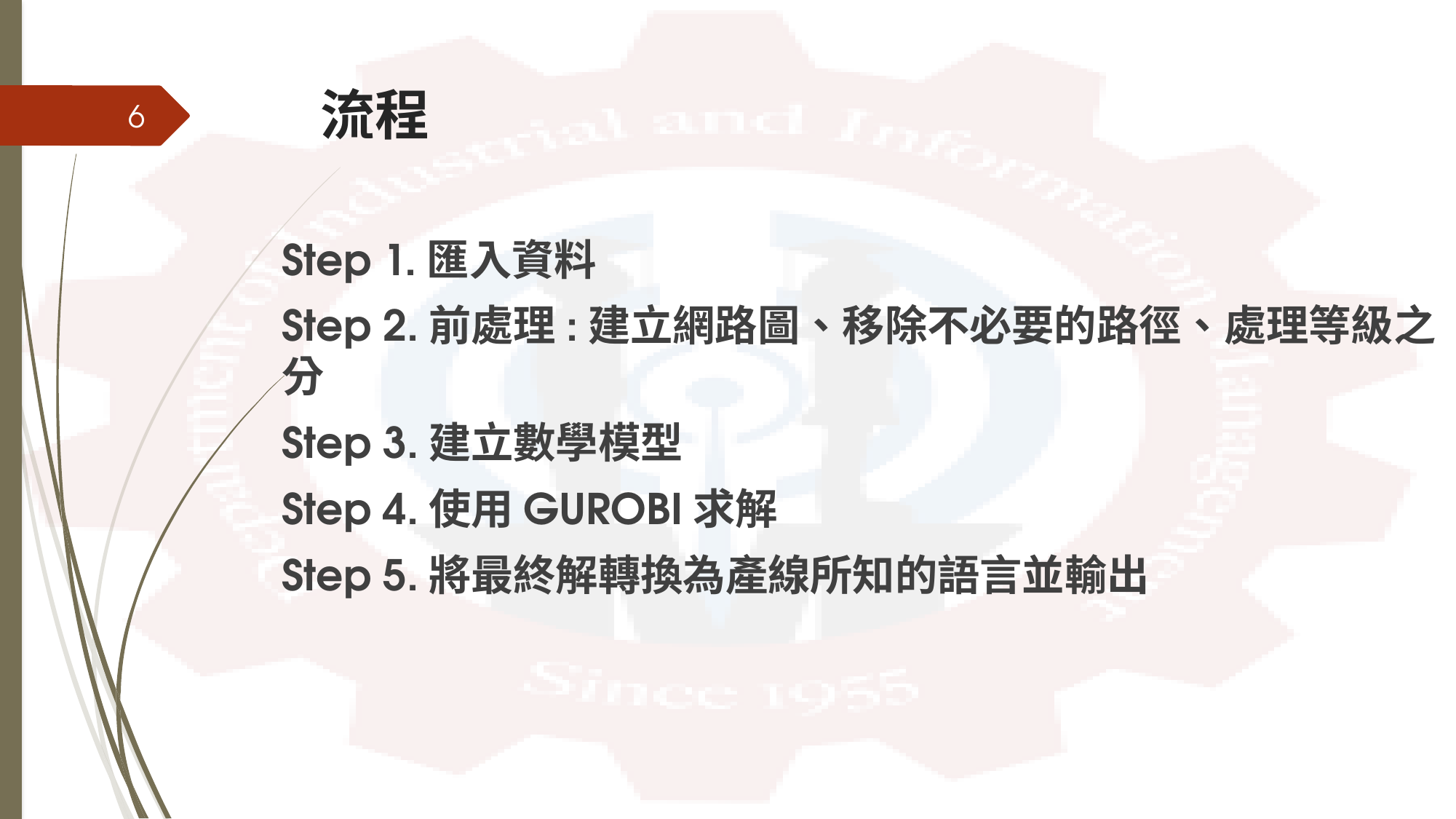

# 流程
6
Step 1.匯入資料
Step 2.前處理:建立網路圖、移除不必要的路徑、處理等級之分
Step 3.建立數學模型
Step 4.使用GUROBI求解
Step 5.將最終解轉換為產線所知的語言並輸出